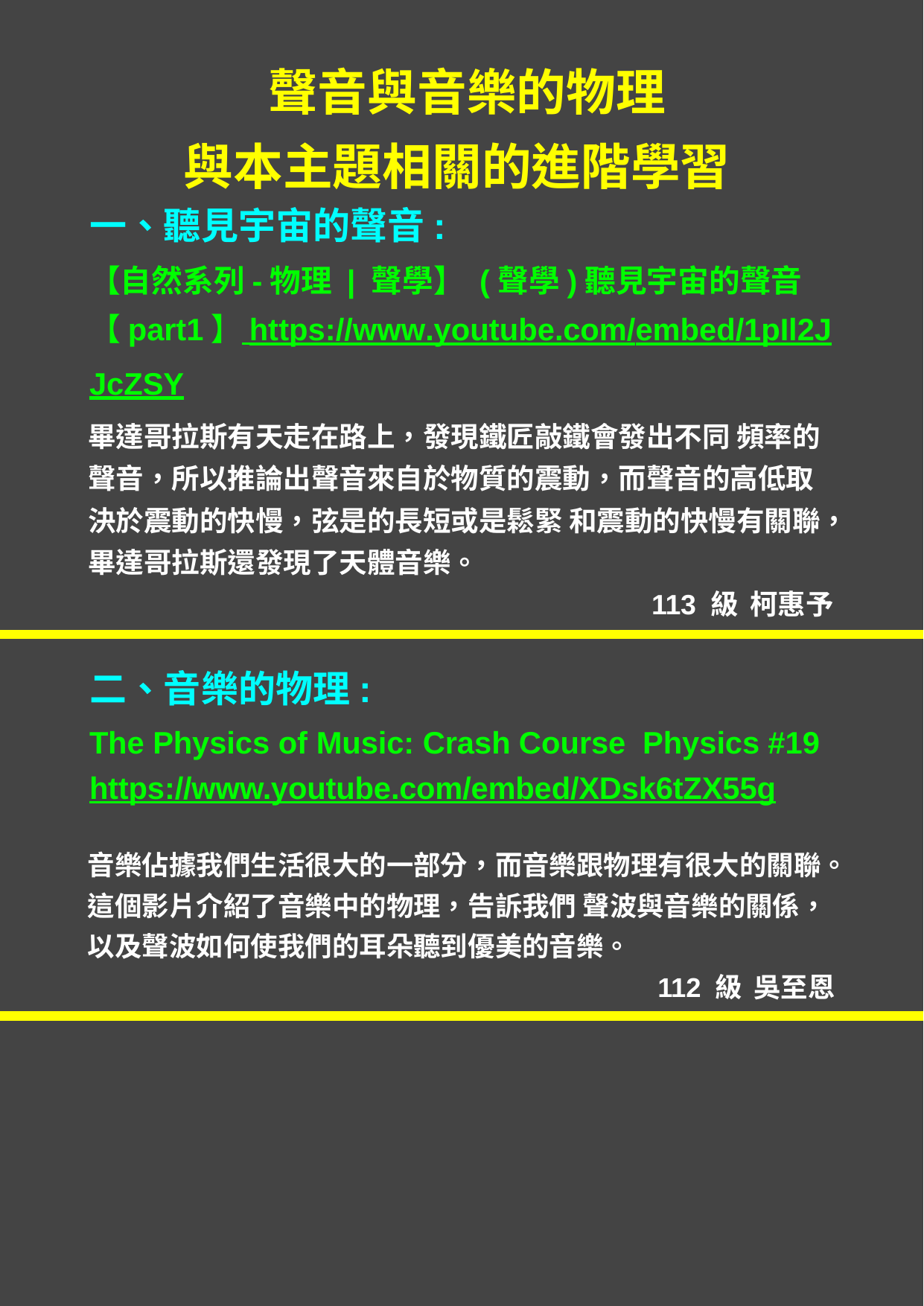

# 聲音與音樂的物理 與本主題相關的進階學習
一、聽見宇宙的聲音:
【自然系列-物理 | 聲學】(聲學)聽見宇宙的聲音【part1】 https://www.youtube.com/embed/1pIl2JJcZSY
畢達哥拉斯有天走在路上，發現鐵匠敲鐵會發出不同 頻率的聲音，所以推論出聲音來自於物質的震動，而聲音的高低取決於震動的快慢，弦是的長短或是鬆緊 和震動的快慢有關聯，畢達哥拉斯還發現了天體音樂。
113 級 柯惠予
二、音樂的物理:
The Physics of Music: Crash Course  Physics #19
https://www.youtube.com/embed/XDsk6tZX55g
音樂佔據我們生活很大的一部分，而音樂跟物理有很大的關聯。這個影片介紹了音樂中的物理，告訴我們 聲波與音樂的關係，以及聲波如何使我們的耳朵聽到優美的音樂。
112 級 吳至恩